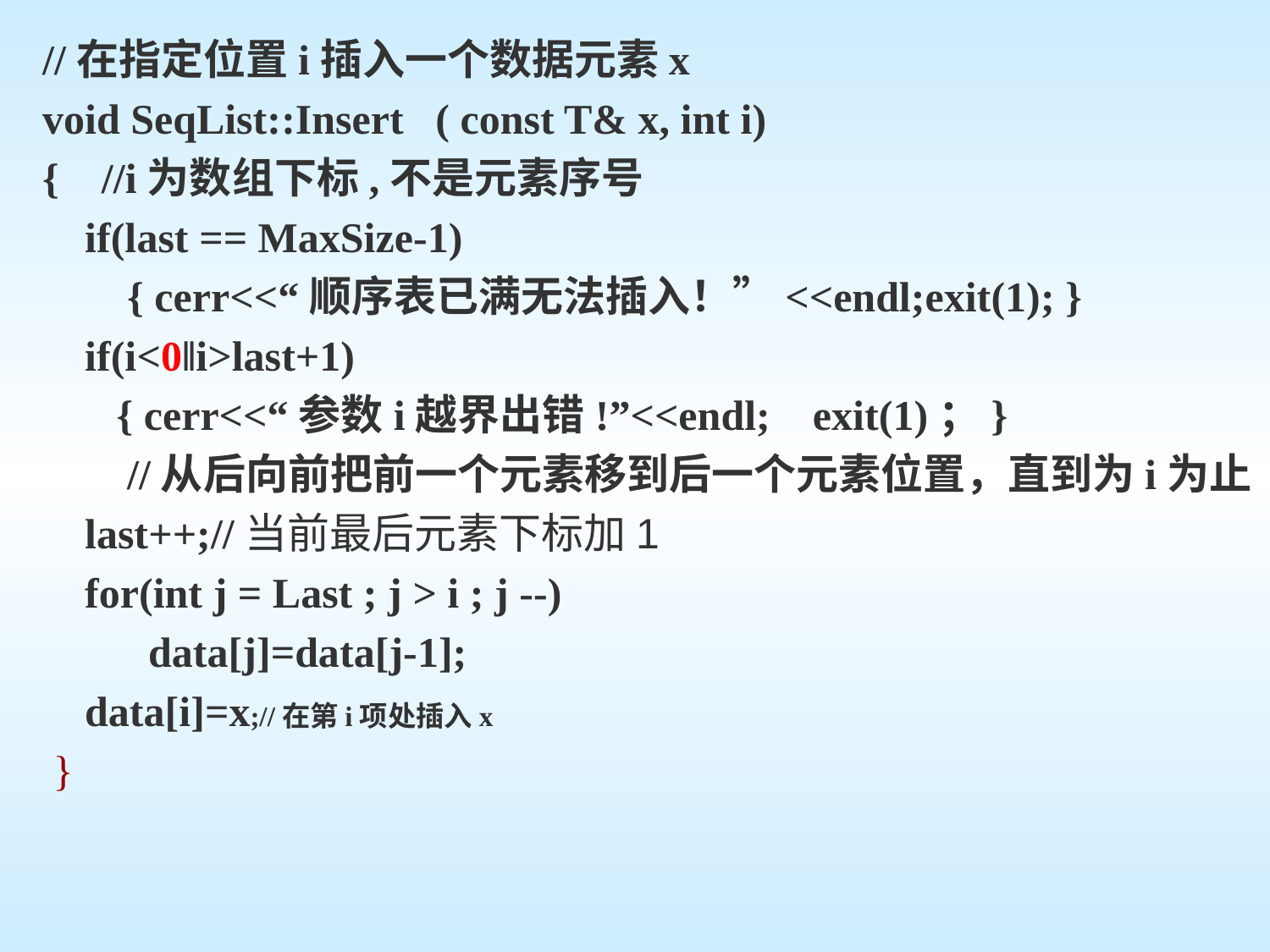

//在指定位置i插入一个数据元素x
void SeqList::Insert   ( const T& x, int i)
{    //i为数组下标,不是元素序号
    if(last == MaxSize-1)
        { cerr<<“顺序表已满无法插入！”<<endl;exit(1); }
    if(i<0‖i>last+1)
       { cerr<<“参数i越界出错!”<<endl;    exit(1)；}
        //从后向前把前一个元素移到后一个元素位置，直到为i为止
    last++;//当前最后元素下标加1
    for(int j = Last ; j > i ; j --)
          data[j]=data[j-1];
    data[i]=x;//在第i项处插入x
 }